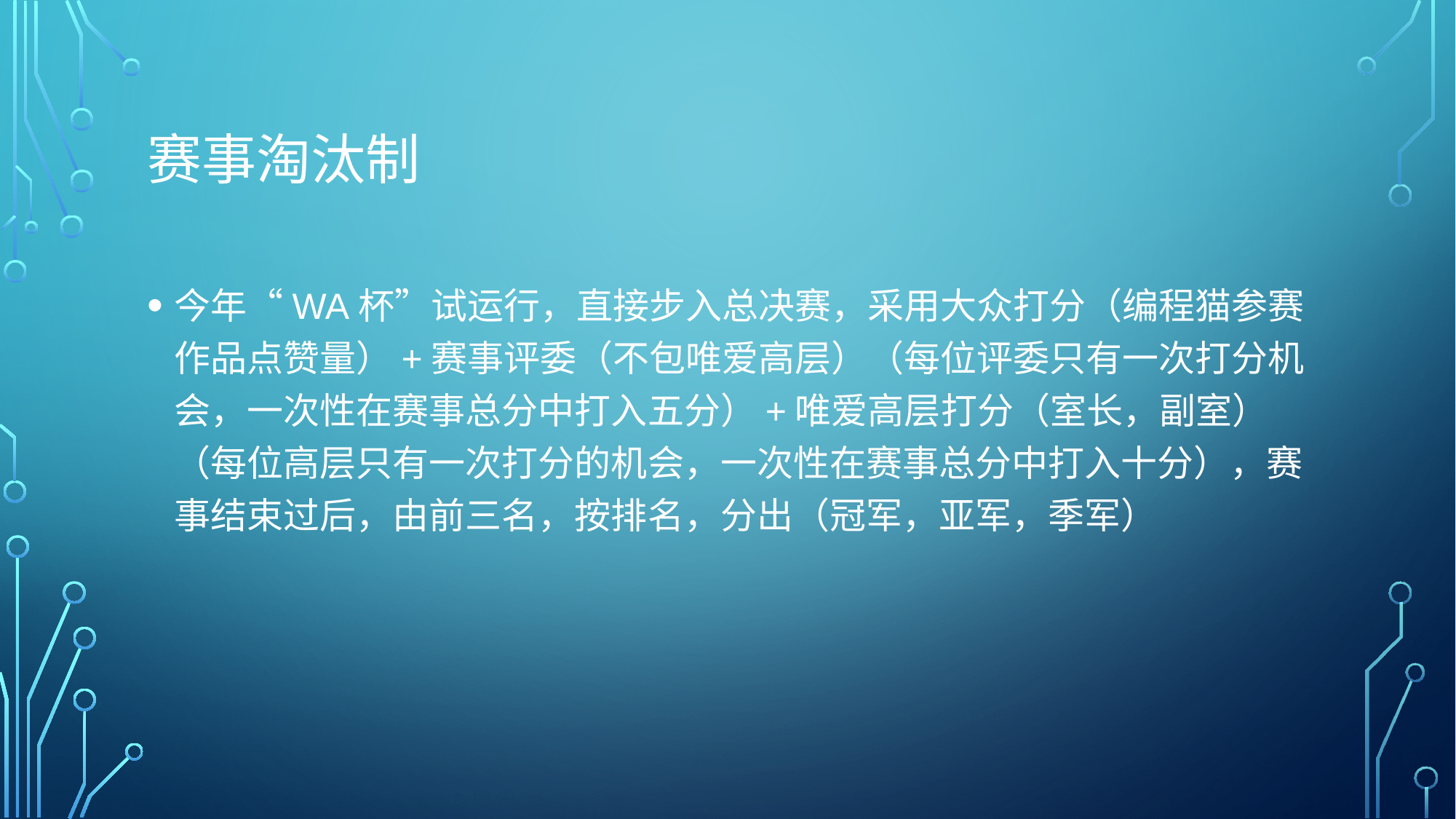

# 赛事淘汰制
今年“WA杯”试运行，直接步入总决赛，采用大众打分（编程猫参赛作品点赞量）+赛事评委（不包唯爱高层）（每位评委只有一次打分机会，一次性在赛事总分中打入五分）+唯爱高层打分（室长，副室）（每位高层只有一次打分的机会，一次性在赛事总分中打入十分），赛事结束过后，由前三名，按排名，分出（冠军，亚军，季军）